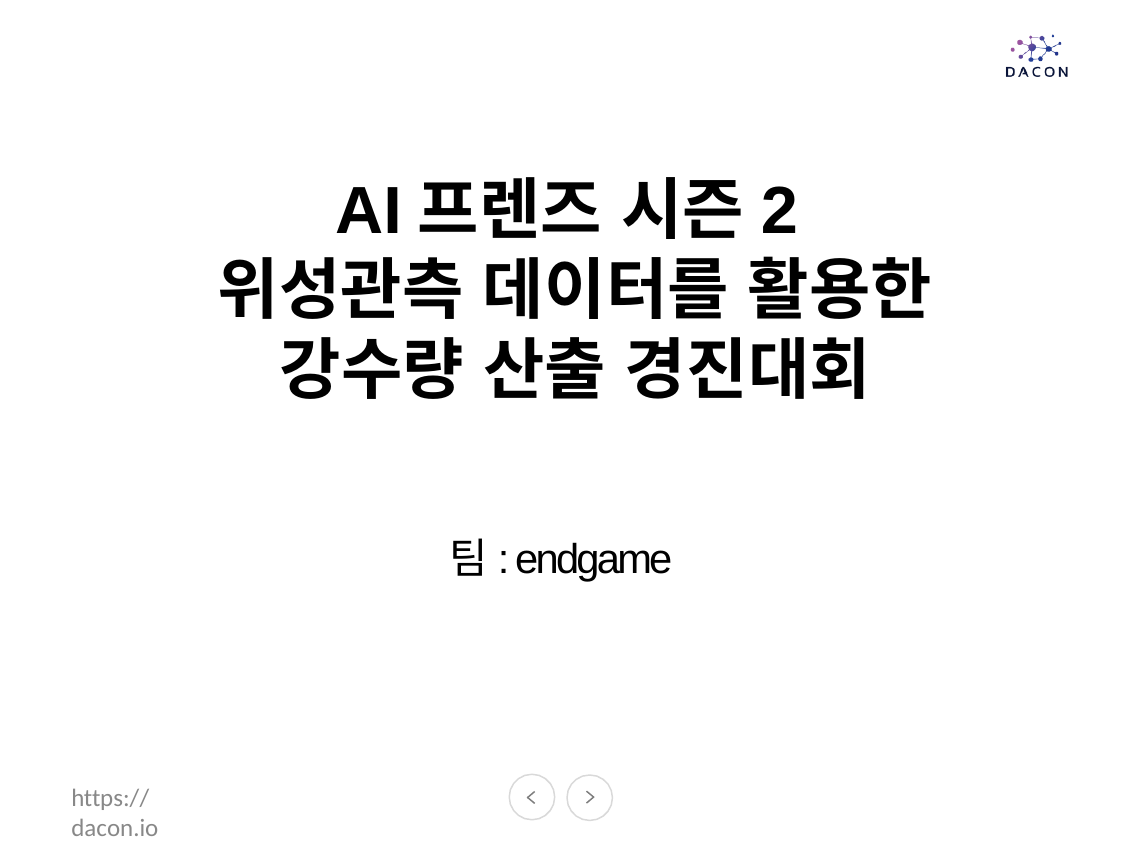

# AI프렌즈 시즌2 위성관측 데이터를 활용한 강수량 산출 경진대회
팀: endgame

https://dacon.io